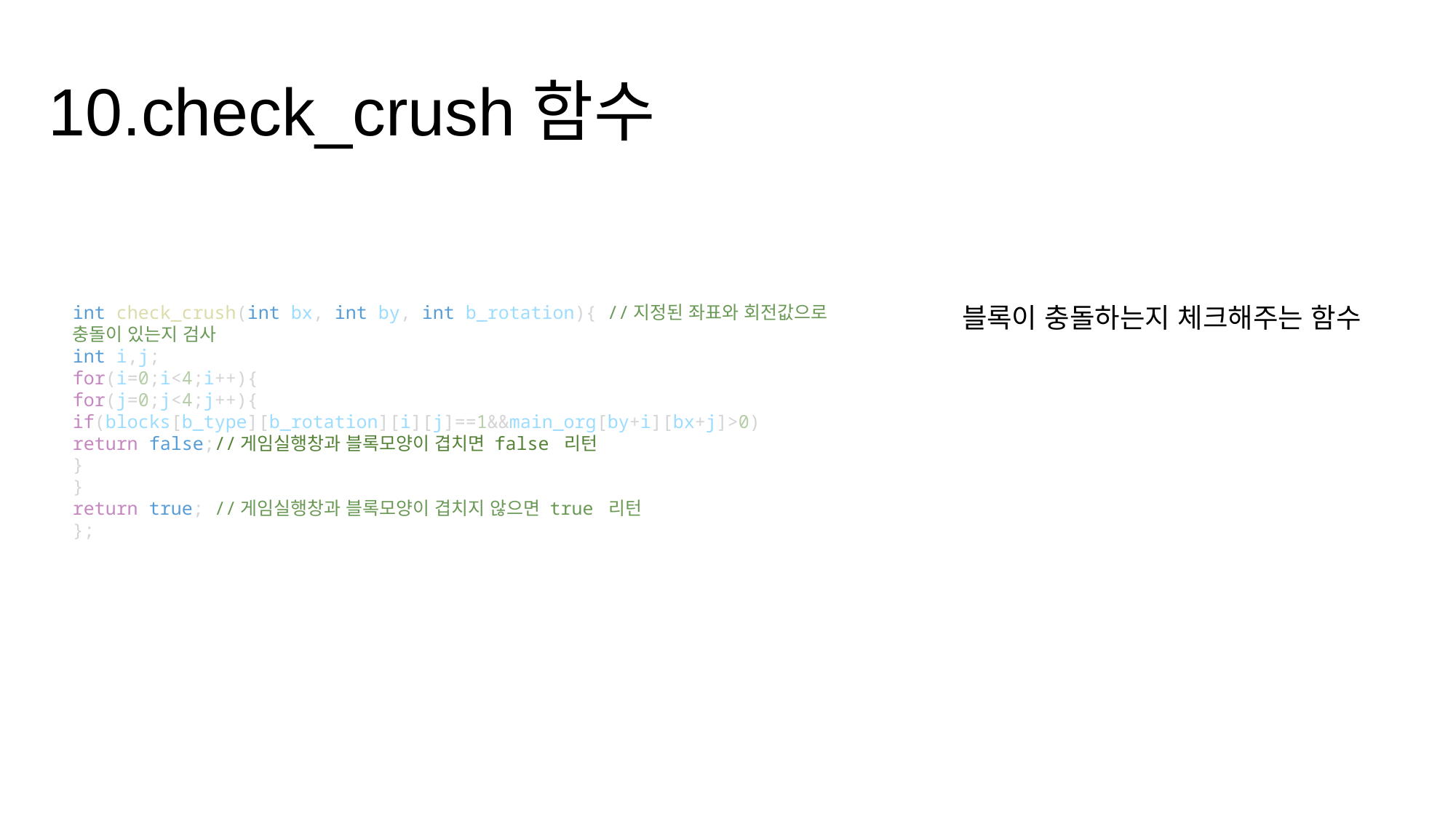

# 10.check_crush함수
블록이 충돌하는지 체크해주는 함수
int check_crush(int bx, int by, int b_rotation){ //지정된 좌표와 회전값으로 충돌이 있는지 검사
int i,j;
for(i=0;i<4;i++){
for(j=0;j<4;j++){
if(blocks[b_type][b_rotation][i][j]==1&&main_org[by+i][bx+j]>0) return false;//게임실행창과 블록모양이 겹치면 false 리턴
}
}
return true; //게임실행창과 블록모양이 겹치지 않으면 true 리턴
};